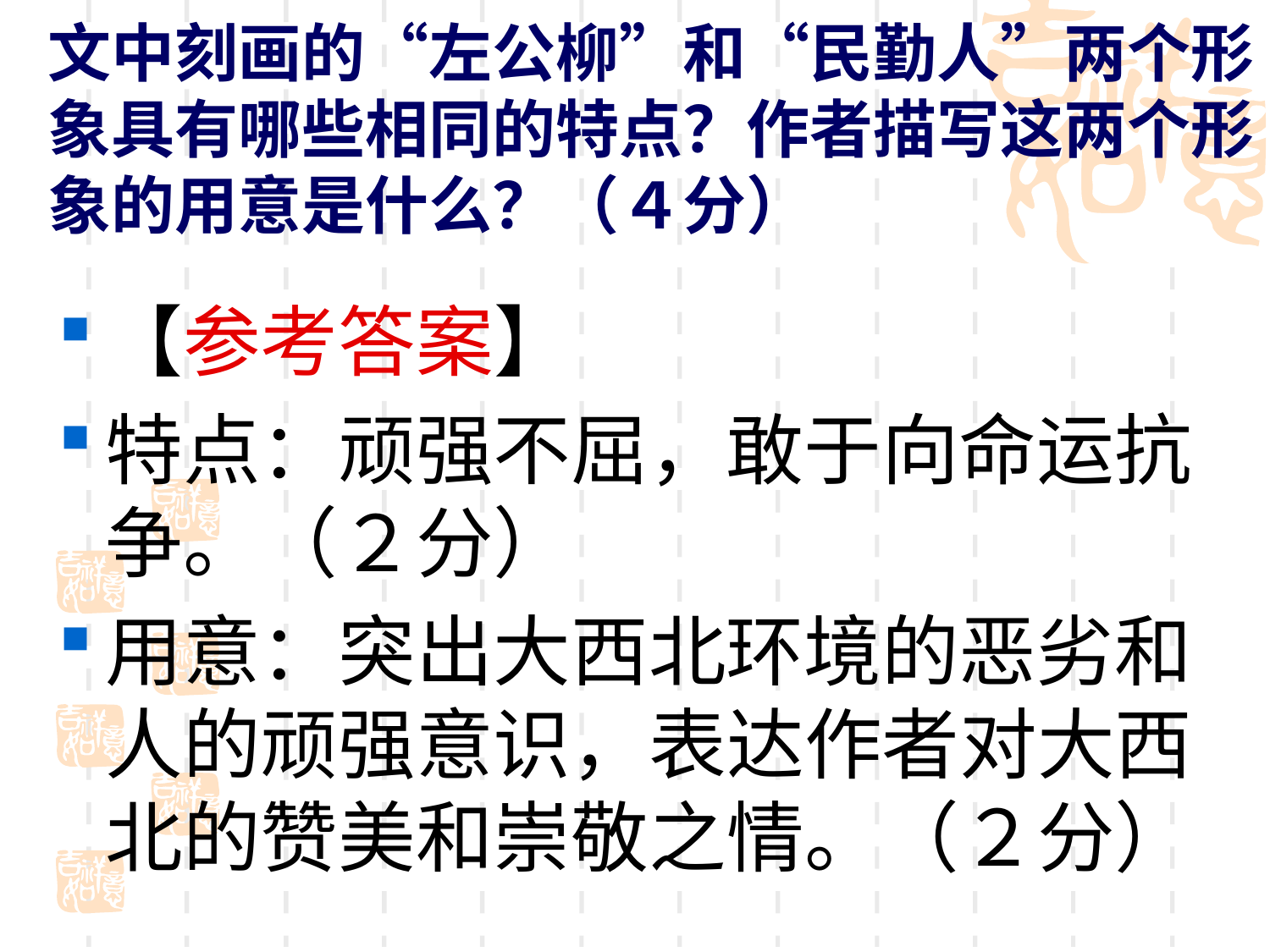

# 文中刻画的“左公柳”和“民勤人”两个形象具有哪些相同的特点？作者描写这两个形象的用意是什么？（４分）
【参考答案】
特点：顽强不屈，敢于向命运抗争。（２分）
用意：突出大西北环境的恶劣和人的顽强意识，表达作者对大西北的赞美和崇敬之情。（２分）